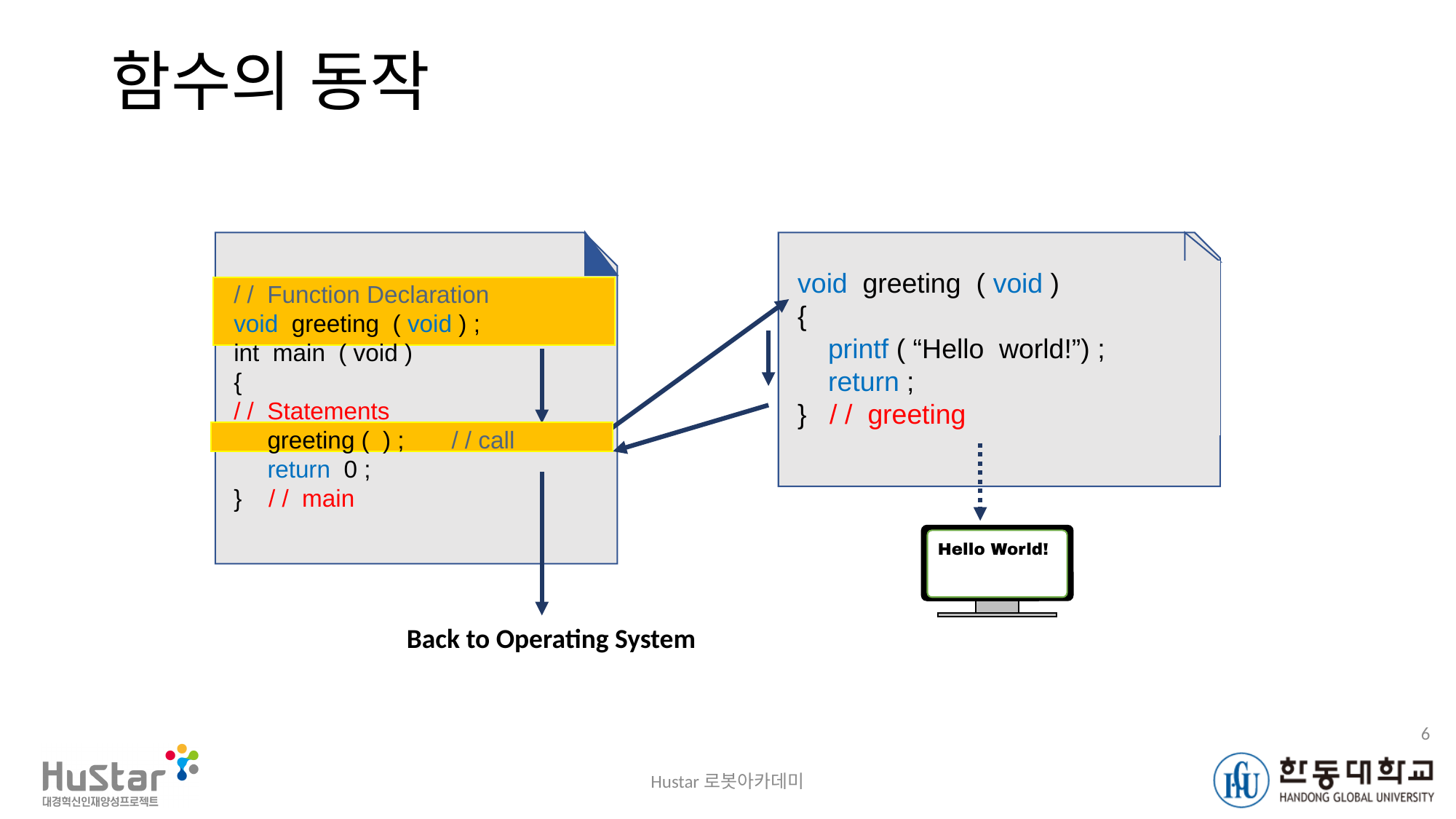

# 함수의 동작

void  greeting  ( void )
{
    printf ( “Hello  world!”) ;
    return ;
}   / /  greeting
/ /  Function Declaration
void  greeting  ( void ) ;
int  main  ( void )
{
/ /  Statements
     greeting (  ) ;       / / call
     return  0 ;
}    / /  main

Hello World!

Back to Operating System
6
Hustar로봇아카데미